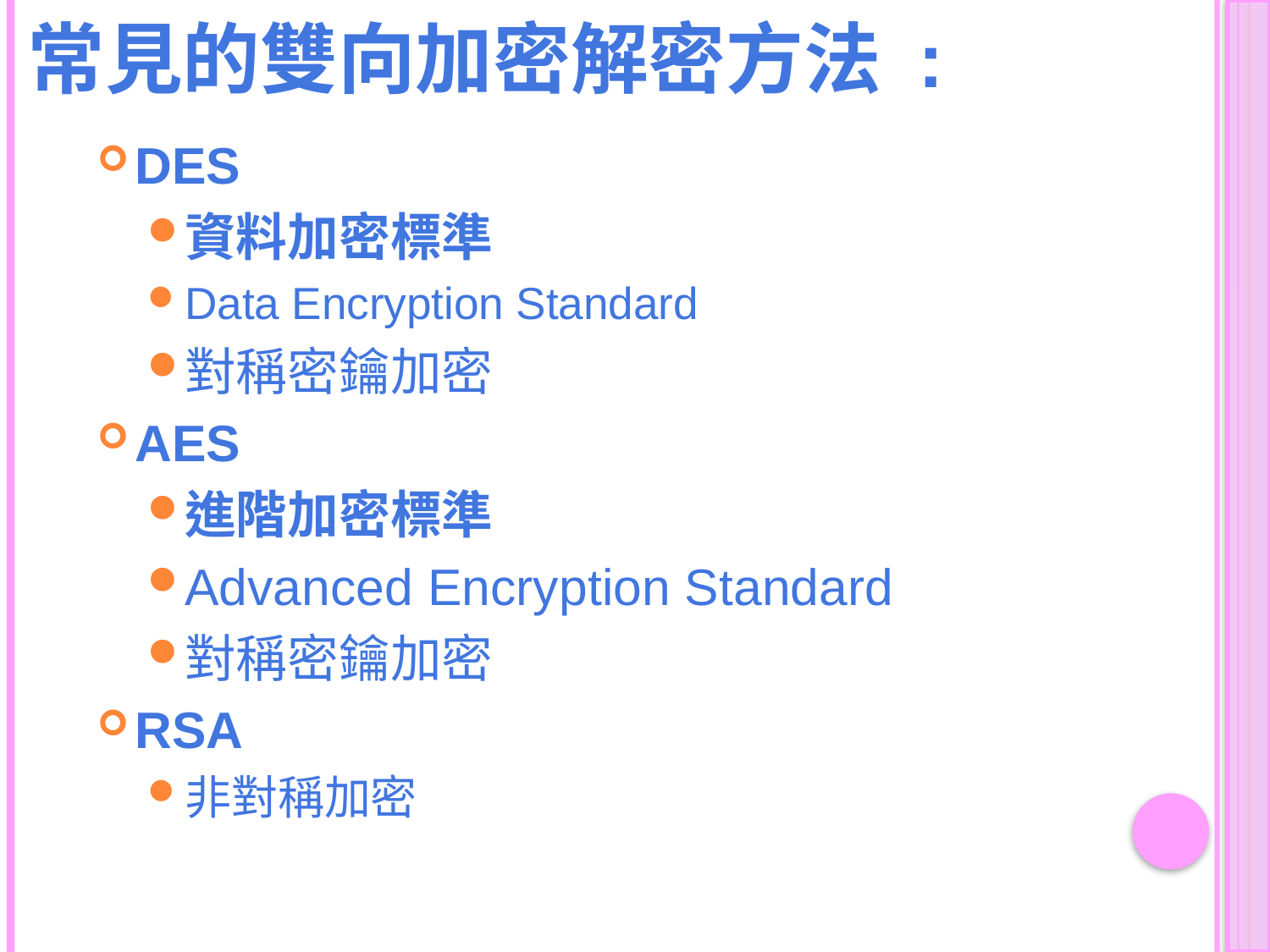

# 常見的雙向加密解密方法 :
DES
資料加密標準
Data Encryption Standard
對稱密鑰加密
AES
進階加密標準
Advanced Encryption Standard
對稱密鑰加密
RSA
非對稱加密